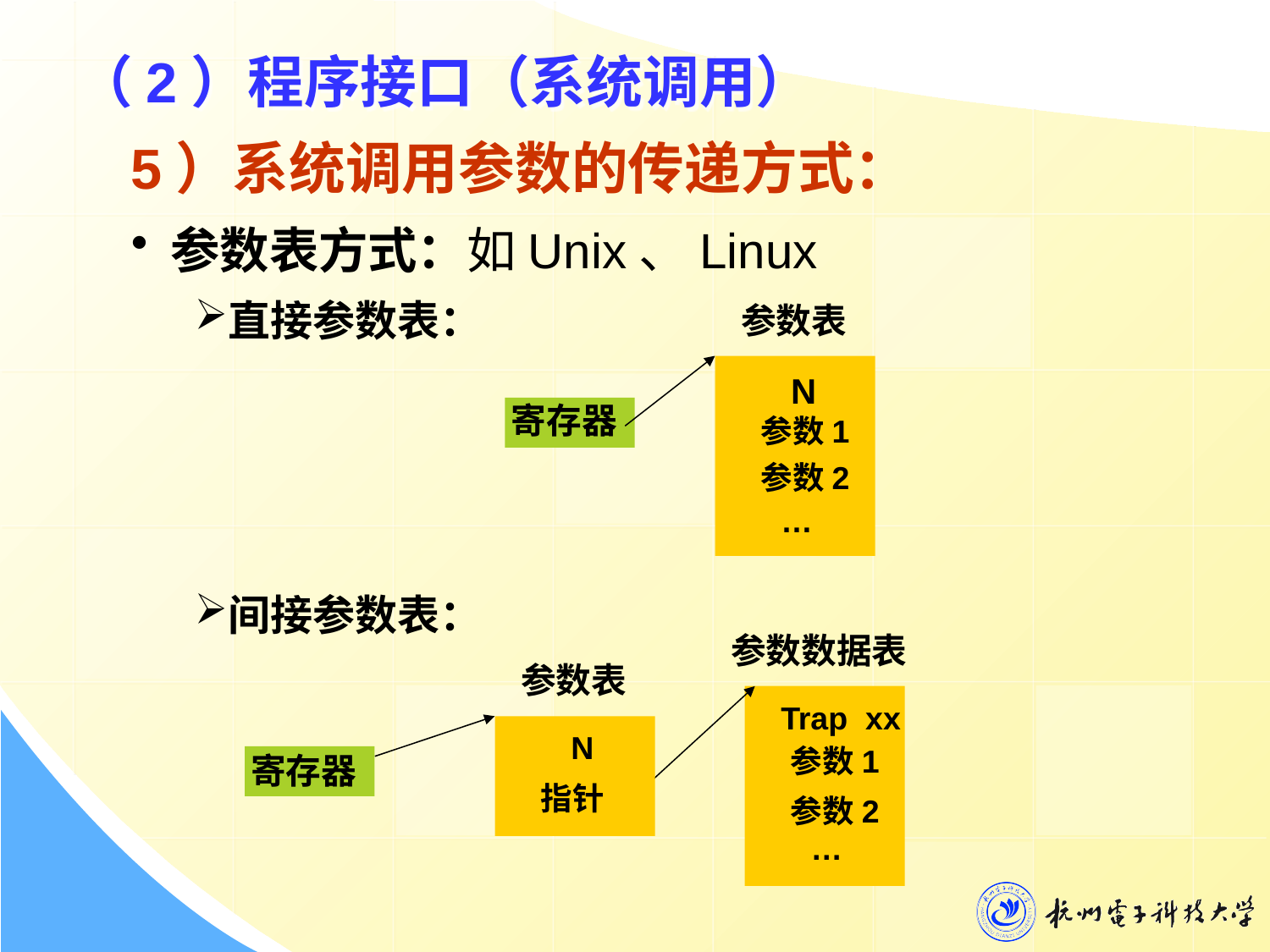

# （2）程序接口（系统调用）
5）系统调用参数的传递方式：
参数表方式：如Unix、Linux
直接参数表：

间接参数表：

参数表

N
寄存器

参数1
参数2
…
参数数据表
参数表
Trap  xx

N

参数1
寄存器

指针
参数2
…